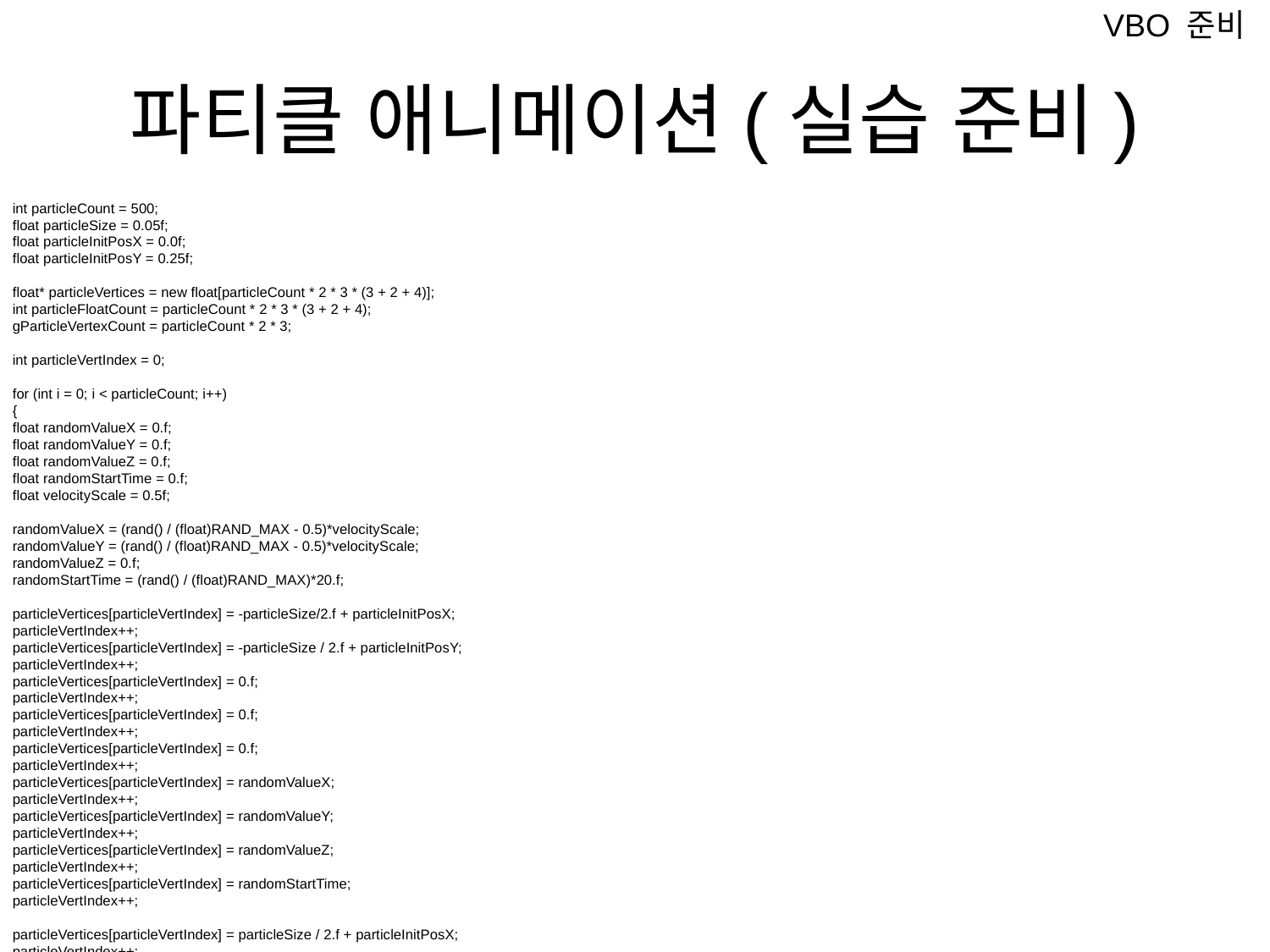

VBO 준비
# 파티클 애니메이션(실습 준비)

int particleCount = 500;
float particleSize = 0.05f;
float particleInitPosX = 0.0f;
float particleInitPosY = 0.25f;

float* particleVertices = new float[particleCount * 2 * 3 * (3 + 2 + 4)];
int particleFloatCount = particleCount * 2 * 3 * (3 + 2 + 4);
gParticleVertexCount = particleCount * 2 * 3;

int particleVertIndex = 0;

for (int i = 0; i < particleCount; i++)
{
float randomValueX = 0.f;
float randomValueY = 0.f;
float randomValueZ = 0.f;
float randomStartTime = 0.f;
float velocityScale = 0.5f;

randomValueX = (rand() / (float)RAND_MAX - 0.5)*velocityScale;
randomValueY = (rand() / (float)RAND_MAX - 0.5)*velocityScale;
randomValueZ = 0.f;
randomStartTime = (rand() / (float)RAND_MAX)*20.f;

particleVertices[particleVertIndex] = -particleSize/2.f + particleInitPosX;
particleVertIndex++;
particleVertices[particleVertIndex] = -particleSize / 2.f + particleInitPosY;
particleVertIndex++;
particleVertices[particleVertIndex] = 0.f;
particleVertIndex++;
particleVertices[particleVertIndex] = 0.f;
particleVertIndex++;
particleVertices[particleVertIndex] = 0.f;
particleVertIndex++;
particleVertices[particleVertIndex] = randomValueX;
particleVertIndex++;
particleVertices[particleVertIndex] = randomValueY;
particleVertIndex++;
particleVertices[particleVertIndex] = randomValueZ;
particleVertIndex++;
particleVertices[particleVertIndex] = randomStartTime;
particleVertIndex++;

particleVertices[particleVertIndex] = particleSize / 2.f + particleInitPosX;
particleVertIndex++;
particleVertices[particleVertIndex] = -particleSize / 2.f + particleInitPosY;
particleVertIndex++;
particleVertices[particleVertIndex] = 0.f;
particleVertIndex++;
particleVertices[particleVertIndex] = 1.f;
particleVertIndex++;
particleVertices[particleVertIndex] = 0.f;
particleVertIndex++;
particleVertices[particleVertIndex] = randomValueX;
particleVertIndex++;
particleVertices[particleVertIndex] = randomValueY;
particleVertIndex++;
particleVertices[particleVertIndex] = randomValueZ;
particleVertIndex++;
particleVertices[particleVertIndex] = randomStartTime;
particleVertIndex++;

particleVertices[particleVertIndex] = particleSize / 2.f + particleInitPosX;
particleVertIndex++;
particleVertices[particleVertIndex] = particleSize / 2.f + particleInitPosY;
particleVertIndex++;
particleVertices[particleVertIndex] = 0.f;
particleVertIndex++;
particleVertices[particleVertIndex] = 1.f;
particleVertIndex++;
particleVertices[particleVertIndex] = 1.f;
particleVertIndex++;
particleVertices[particleVertIndex] = randomValueX;
particleVertIndex++;
particleVertices[particleVertIndex] = randomValueY;
particleVertIndex++;
particleVertices[particleVertIndex] = randomValueZ;
particleVertIndex++;
particleVertices[particleVertIndex] = randomStartTime;
particleVertIndex++;

particleVertices[particleVertIndex] = -particleSize / 2.f + particleInitPosX;
particleVertIndex++;
particleVertices[particleVertIndex] = -particleSize / 2.f + particleInitPosY;
particleVertIndex++;
particleVertices[particleVertIndex] = 0.f;
particleVertIndex++;
particleVertices[particleVertIndex] = 0.f;
particleVertIndex++;
particleVertices[particleVertIndex] = 0.f;
particleVertIndex++;
particleVertices[particleVertIndex] = randomValueX;
particleVertIndex++;
particleVertices[particleVertIndex] = randomValueY;
particleVertIndex++;
particleVertices[particleVertIndex] = randomValueZ;
particleVertIndex++;
particleVertices[particleVertIndex] = randomStartTime;
particleVertIndex++;

particleVertices[particleVertIndex] = particleSize / 2.f + particleInitPosX;
particleVertIndex++;
particleVertices[particleVertIndex] = particleSize / 2.f + particleInitPosY;
particleVertIndex++;
particleVertices[particleVertIndex] = 0.f;
particleVertIndex++;
particleVertices[particleVertIndex] = 1.f;
particleVertIndex++;
particleVertices[particleVertIndex] = 1.f;
particleVertIndex++;
particleVertices[particleVertIndex] = randomValueX;
particleVertIndex++;
particleVertices[particleVertIndex] = randomValueY;
particleVertIndex++;
particleVertices[particleVertIndex] = randomValueZ;
particleVertIndex++;
particleVertices[particleVertIndex] = randomStartTime;
particleVertIndex++;

particleVertices[particleVertIndex] = -particleSize / 2.f + particleInitPosX;
particleVertIndex++;
particleVertices[particleVertIndex] = particleSize / 2.f + particleInitPosY;
particleVertIndex++;
particleVertices[particleVertIndex] = 0.f;
particleVertIndex++;
particleVertices[particleVertIndex] = 0.f;
particleVertIndex++;
particleVertices[particleVertIndex] = 1.f;
particleVertIndex++;
particleVertices[particleVertIndex] = randomValueX;
particleVertIndex++;
particleVertices[particleVertIndex] = randomValueY;
particleVertIndex++;
particleVertices[particleVertIndex] = randomValueZ;
particleVertIndex++;
particleVertices[particleVertIndex] = randomStartTime;
particleVertIndex++;
}

glGenBuffers(1, &VBO_ParticleMesh);
glBindBuffer(GL_ARRAY_BUFFER, VBO_ParticleMesh);
glBufferData(GL_ARRAY_BUFFER, sizeof(float)*particleFloatCount, particleVertices, GL_STATIC_DRAW);